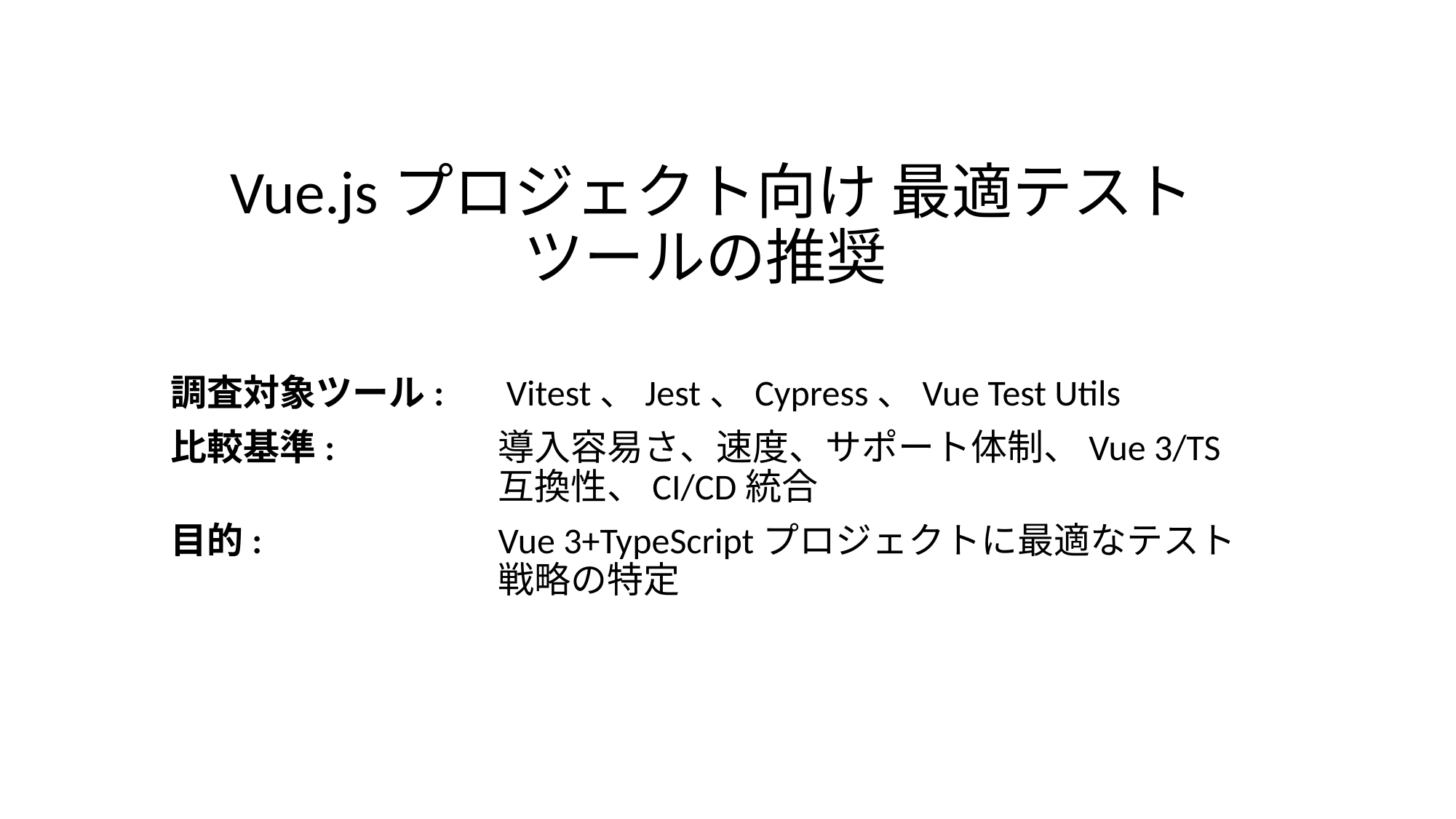

# Vue.jsプロジェクト向け 最適テストツールの推奨
調査対象ツール:	 Vitest、Jest、Cypress、Vue Test Utils
比較基準: 		導入容易さ、速度、サポート体制、Vue 3/TS			互換性、CI/CD統合
目的: 			Vue 3+TypeScriptプロジェクトに最適なテスト			戦略の特定